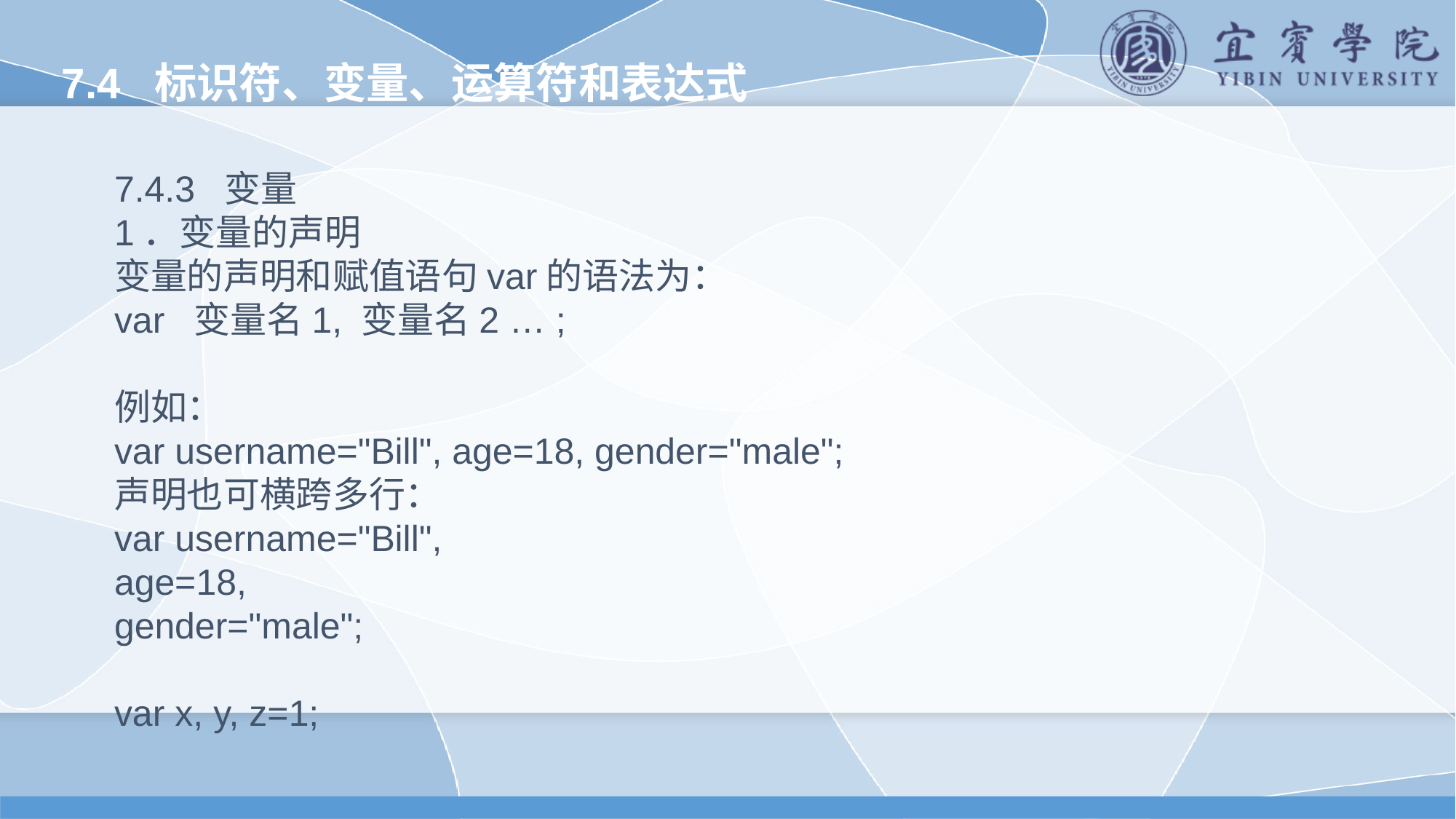

7.4  标识符、变量、运算符和表达式
7.4.3  变量
1．变量的声明
变量的声明和赋值语句var的语法为：
var  变量名1, 变量名2 … ;

例如：
var username="Bill", age=18, gender="male";
声明也可横跨多行：
var username="Bill",
age=18,
gender="male";

var x, y, z=1;